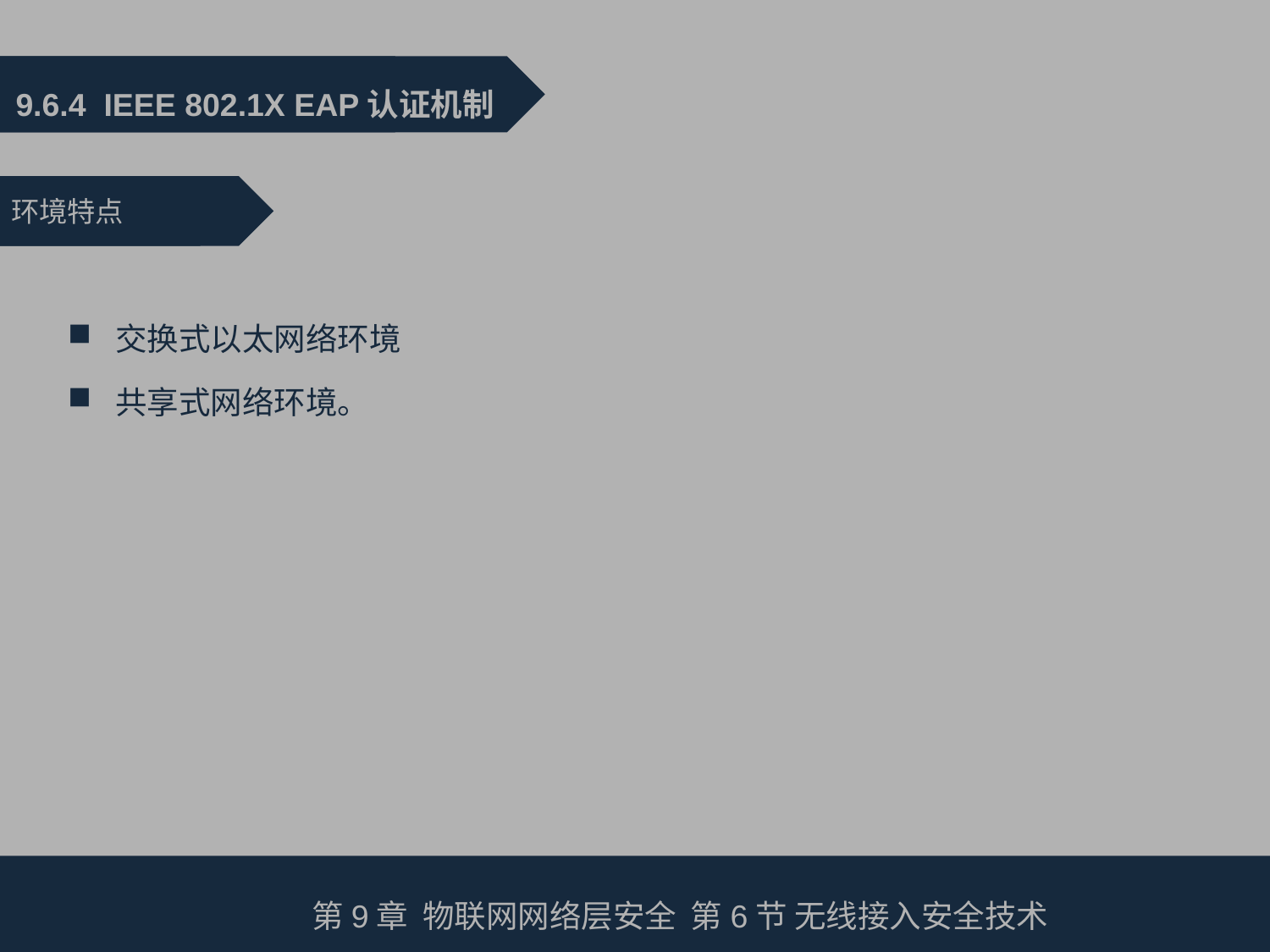

9.6.4  IEEE 802.1X EAP认证机制
环境特点
交换式以太网络环境
共享式网络环境。
第9章  物联网网络层安全  第6节 无线接入安全技术